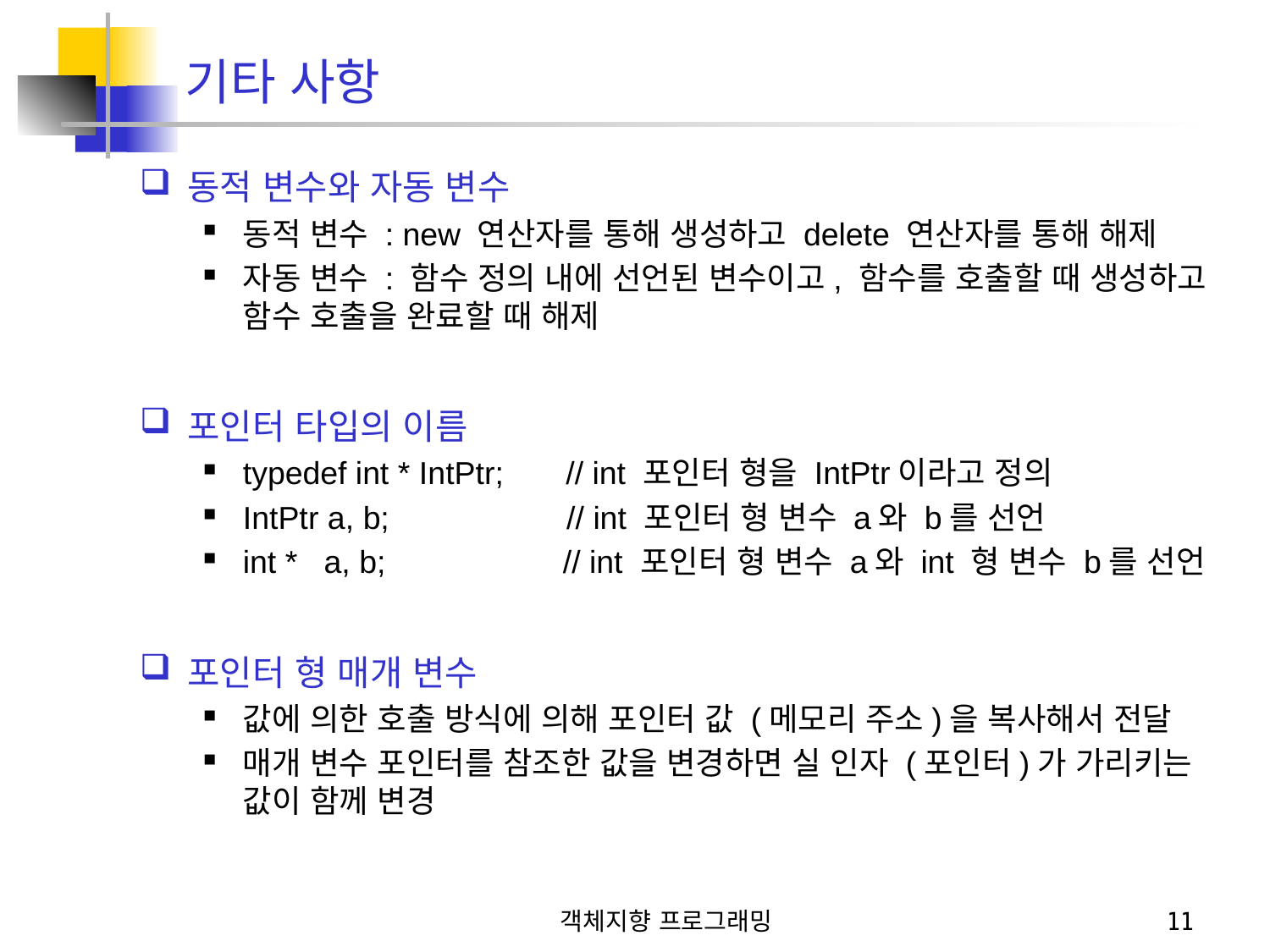

기타 사항
동적 변수와 자동 변수
동적 변수 : new 연산자를 통해 생성하고 delete 연산자를 통해 해제
자동 변수 : 함수 정의 내에 선언된 변수이고, 함수를 호출할 때 생성하고 함수 호출을 완료할 때 해제

포인터 타입의 이름
typedef int * IntPtr;       // int 포인터 형을 IntPtr이라고 정의
IntPtr a, b;                    // int 포인터 형 변수 a와 b를 선언
int *   a, b;                    // int 포인터 형 변수 a와 int 형 변수 b를 선언

포인터 형 매개 변수
값에 의한 호출 방식에 의해 포인터 값 (메모리 주소)을 복사해서 전달
매개 변수 포인터를 참조한 값을 변경하면 실 인자 (포인터)가 가리키는 값이 함께 변경

객체지향 프로그래밍
11